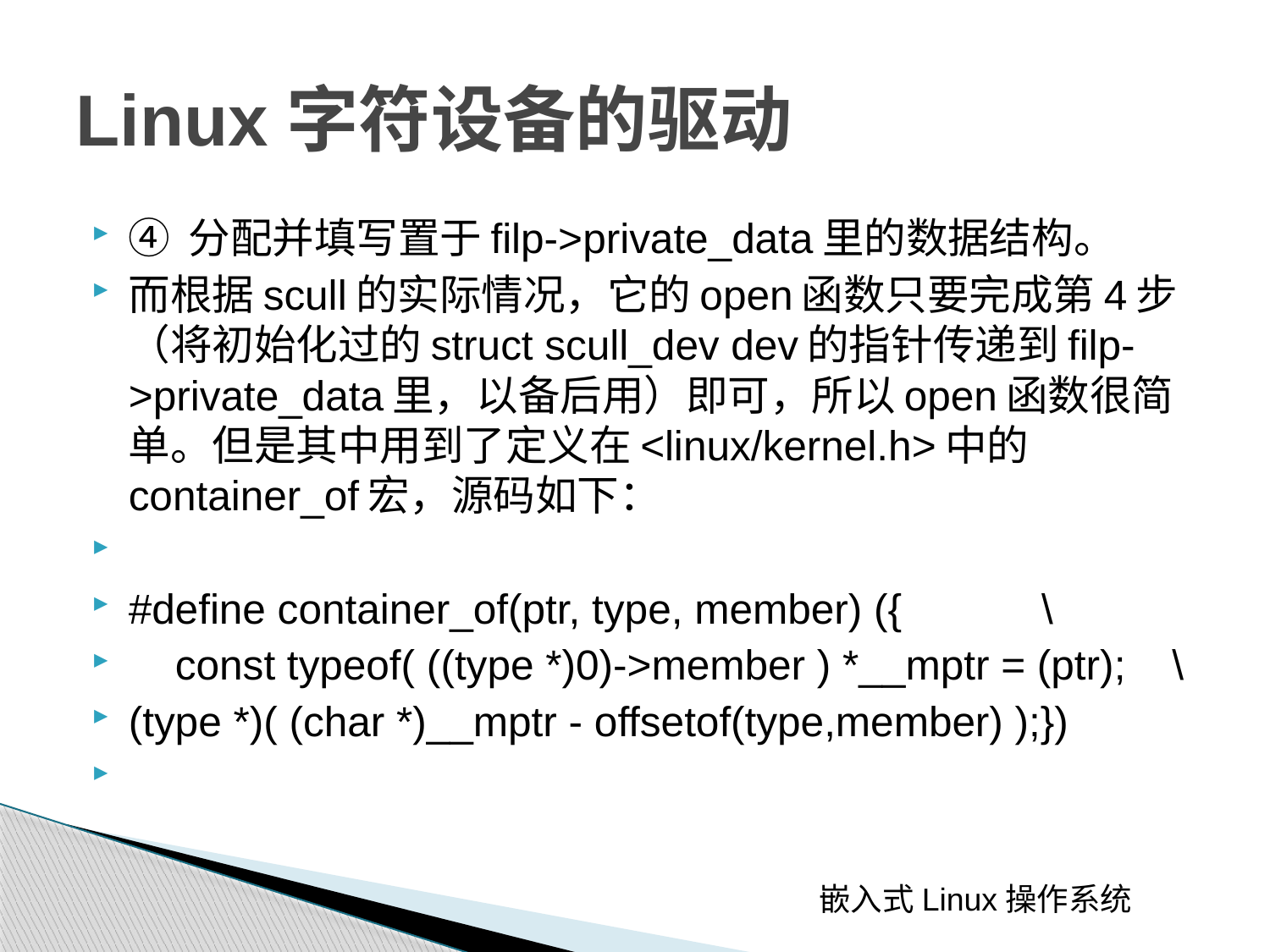

# Linux字符设备的驱动
④ 分配并填写置于filp->private_data里的数据结构。
而根据scull的实际情况，它的open函数只要完成第4步（将初始化过的struct scull_dev dev的指针传递到filp->private_data里，以备后用）即可，所以open函数很简单。但是其中用到了定义在<linux/kernel.h>中的container_of宏，源码如下：

#define container_of(ptr, type, member) ({            \
    const typeof( ((type *)0)->member ) *__mptr = (ptr);    \
(type *)( (char *)__mptr - offsetof(type,member) );})

         嵌入式Linux操作系统